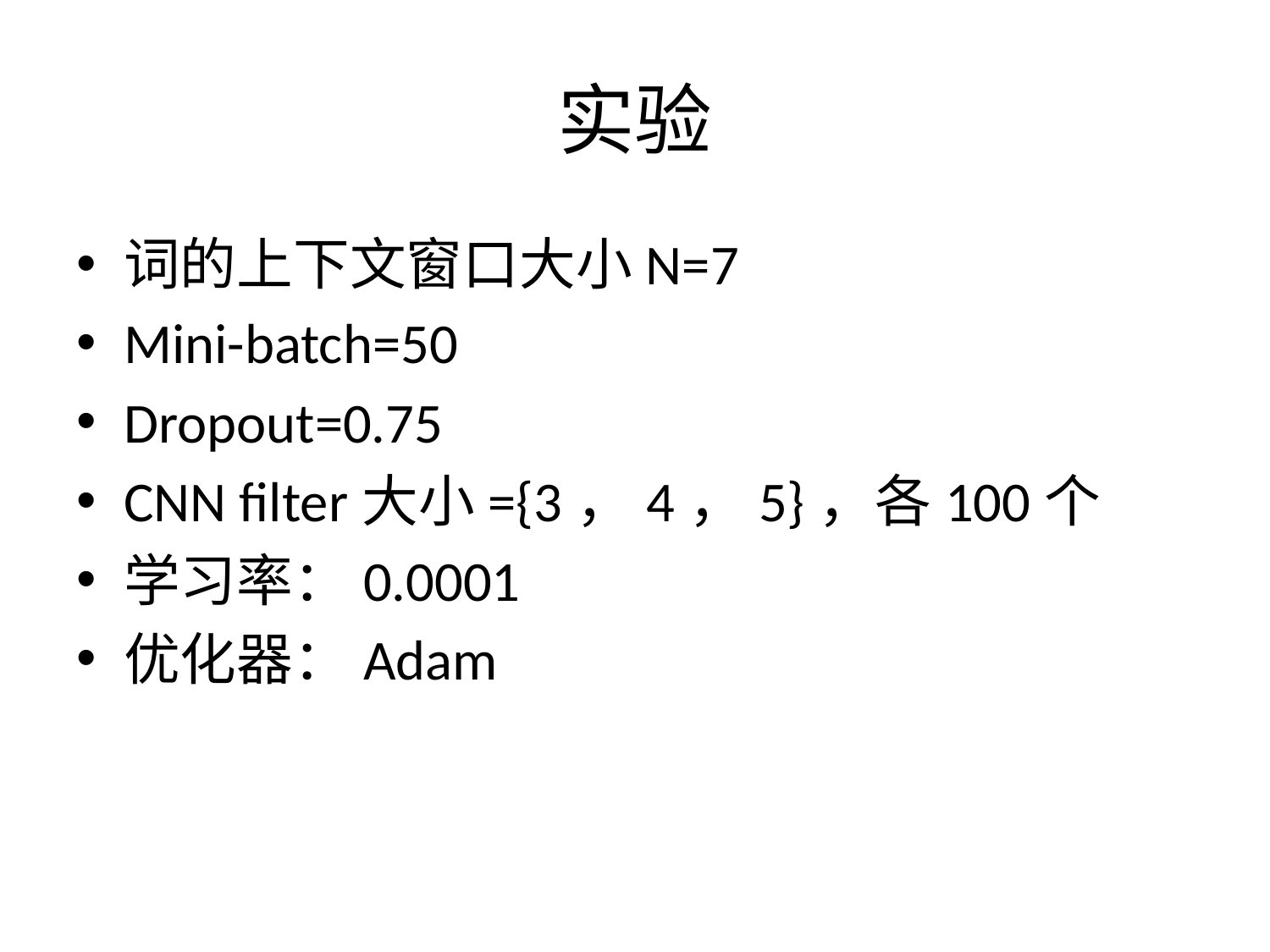

# 实验
词的上下文窗口大小N=7
Mini-batch=50
Dropout=0.75
CNN filter大小={3，4，5}，各100个
学习率：0.0001
优化器：Adam